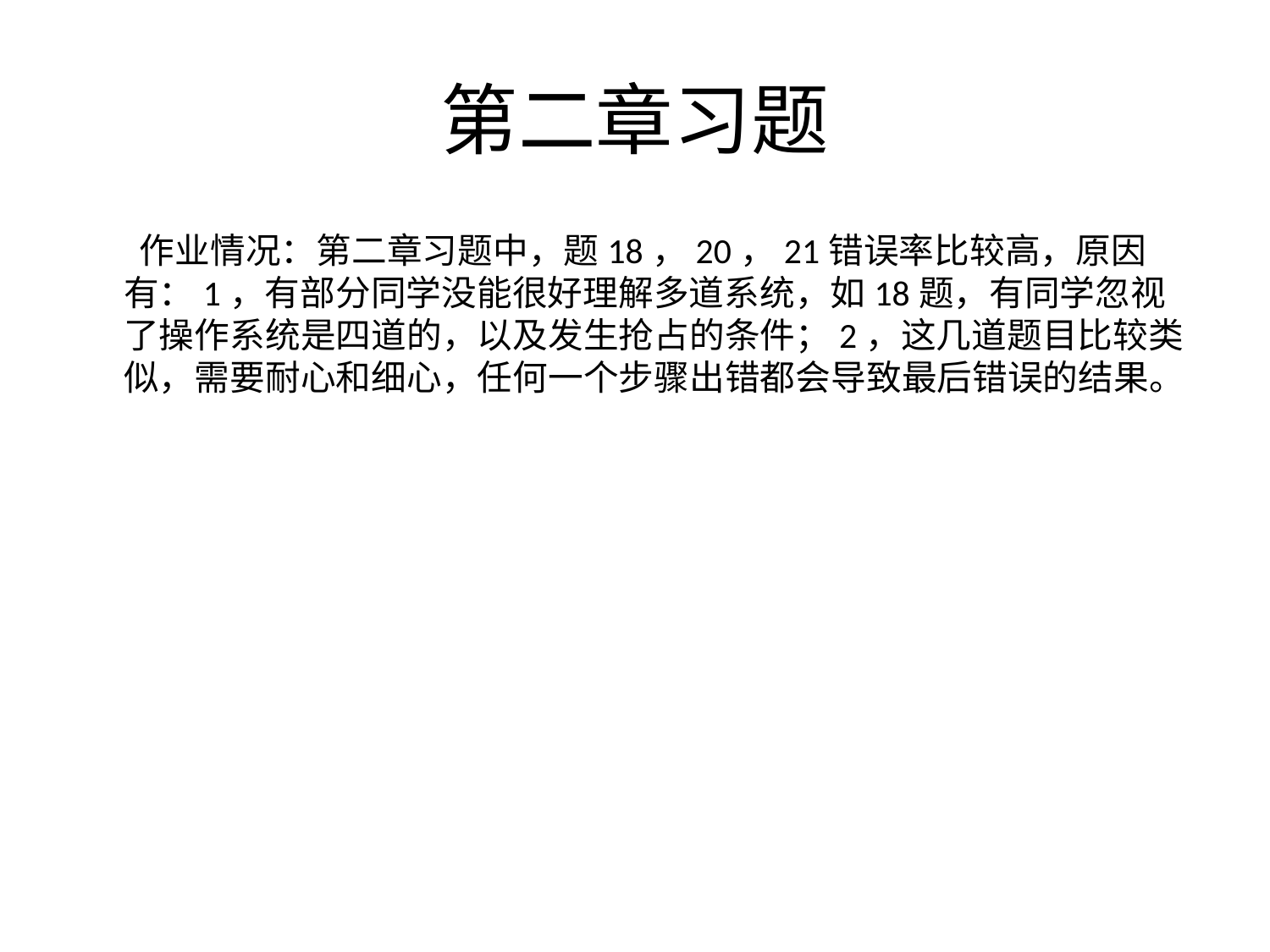

# 第二章习题
       作业情况：第二章习题中，题18，20，21错误率比较高，原因有：1，有部分同学没能很好理解多道系统，如18题，有同学忽视了操作系统是四道的，以及发生抢占的条件；2，这几道题目比较类似，需要耐心和细心，任何一个步骤出错都会导致最后错误的结果。